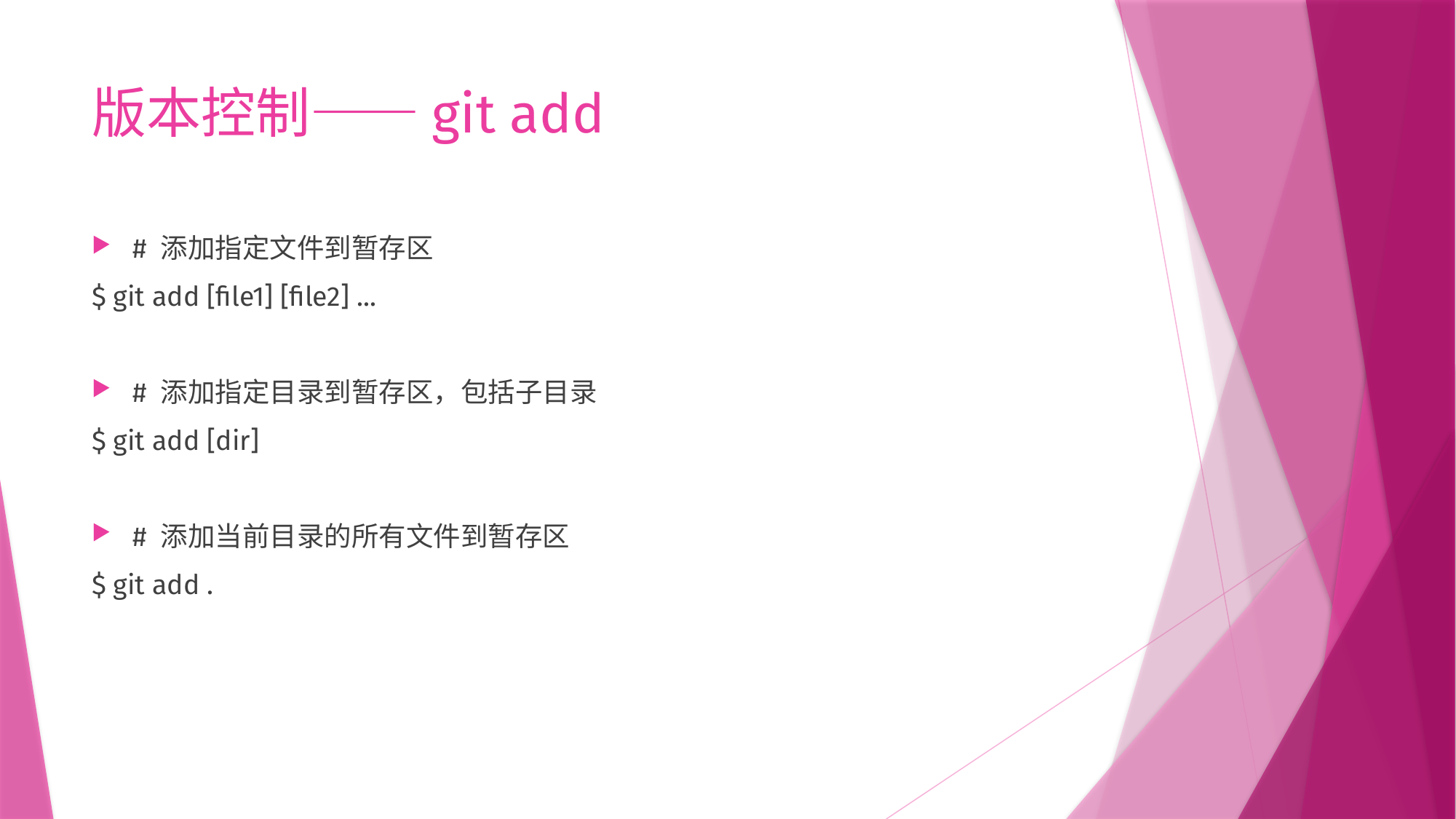

# 版本控制——git add

# 添加指定文件到暂存区
$ git add [file1] [file2] ...

# 添加指定目录到暂存区，包括子目录
$ git add [dir]

# 添加当前目录的所有文件到暂存区
$ git add .